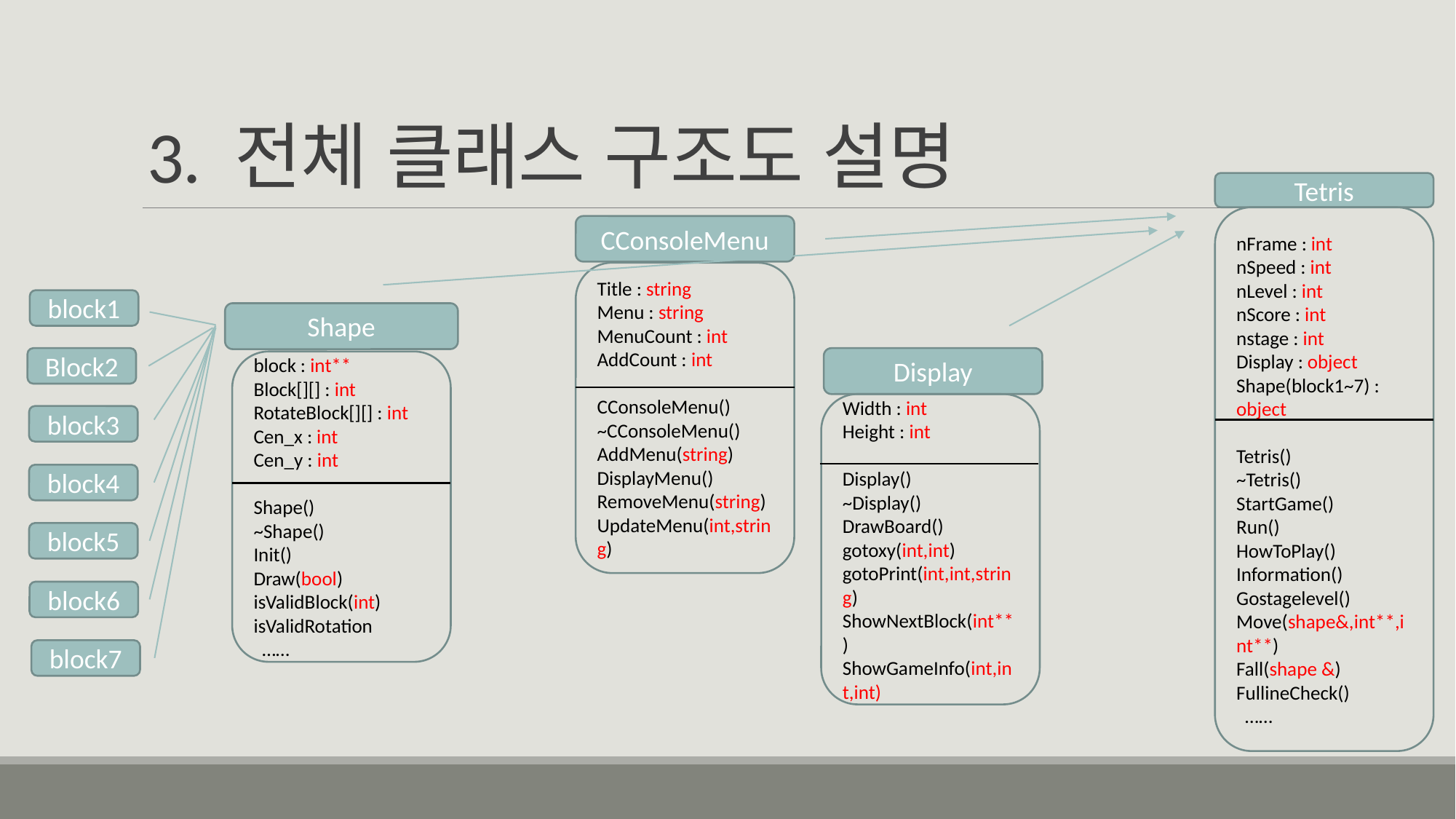

# 3. 전체 클래스 구조도 설명
Tetris
nFrame : int
nSpeed : int
nLevel : int
nScore : int
nstage : int
Display : object
Shape(block1~7) : object

Tetris()
~Tetris()
StartGame()
Run()
HowToPlay()
Information()
Gostagelevel()
Move(shape&,int**,int**)
Fall(shape &)
FullineCheck()
  ……
CConsoleMenu
Title : string
Menu : string
MenuCount : int
AddCount : int

CConsoleMenu()
~CConsoleMenu()
AddMenu(string)
DisplayMenu()
RemoveMenu(string)
UpdateMenu(int,string)
block1
Shape
block : int**
Block[][] : int
RotateBlock[][] : int
Cen_x : int
Cen_y : int

Shape()
~Shape()
Init()
Draw(bool)
isValidBlock(int)
isValidRotation
  ……
Block2
Display
Width : int
Height : int

Display()
~Display()
DrawBoard()
gotoxy(int,int)
gotoPrint(int,int,string)
ShowNextBlock(int**)
ShowGameInfo(int,int,int)
block3
block4
block5
block6
block7